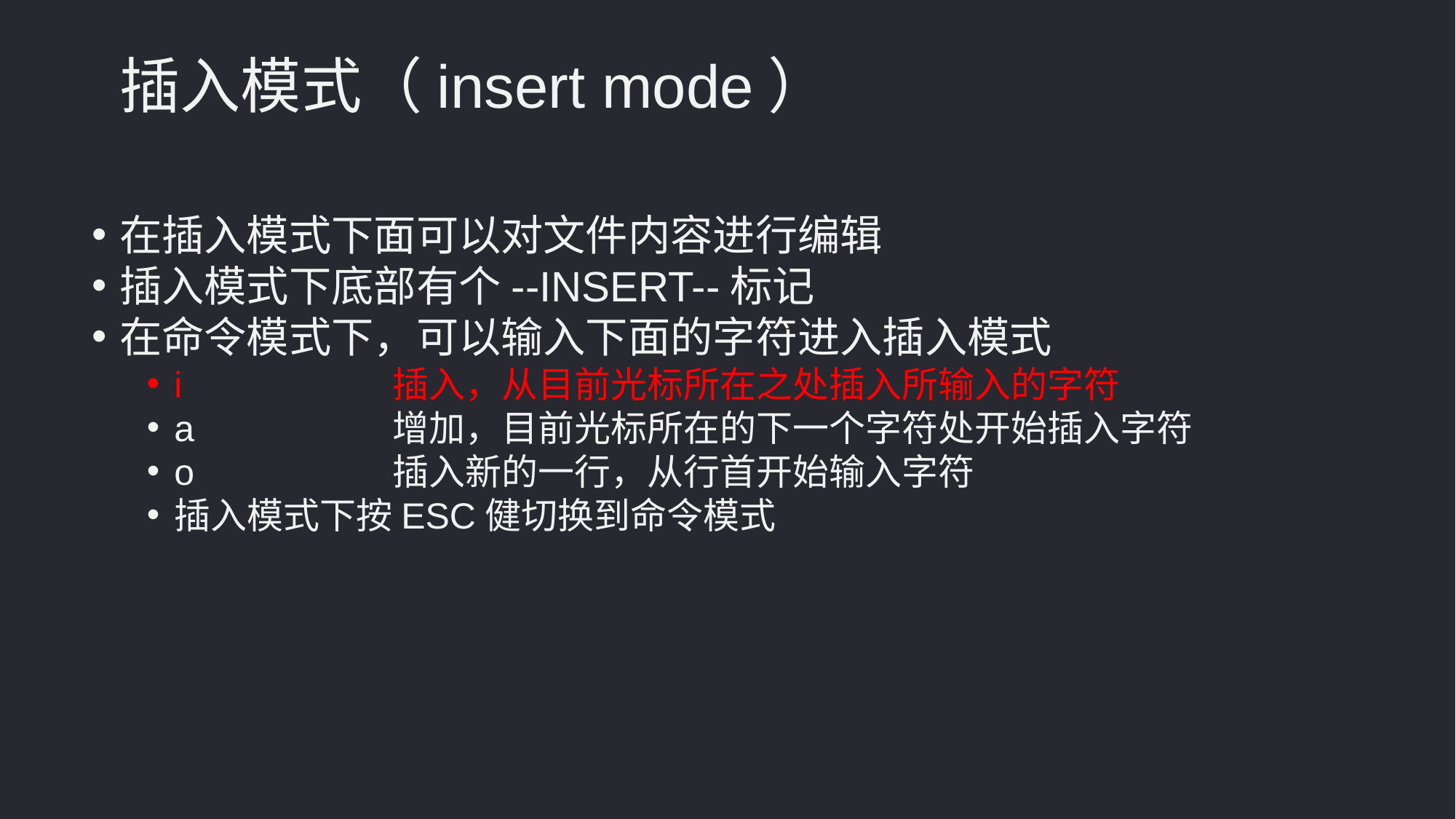

插入模式（insert mode）
在插入模式下面可以对文件内容进行编辑
插入模式下底部有个--INSERT--标记
在命令模式下，可以输入下面的字符进入插入模式
i		插入，从目前光标所在之处插入所输入的字符
a		增加，目前光标所在的下一个字符处开始插入字符
o		插入新的一行，从行首开始输入字符
插入模式下按ESC健切换到命令模式